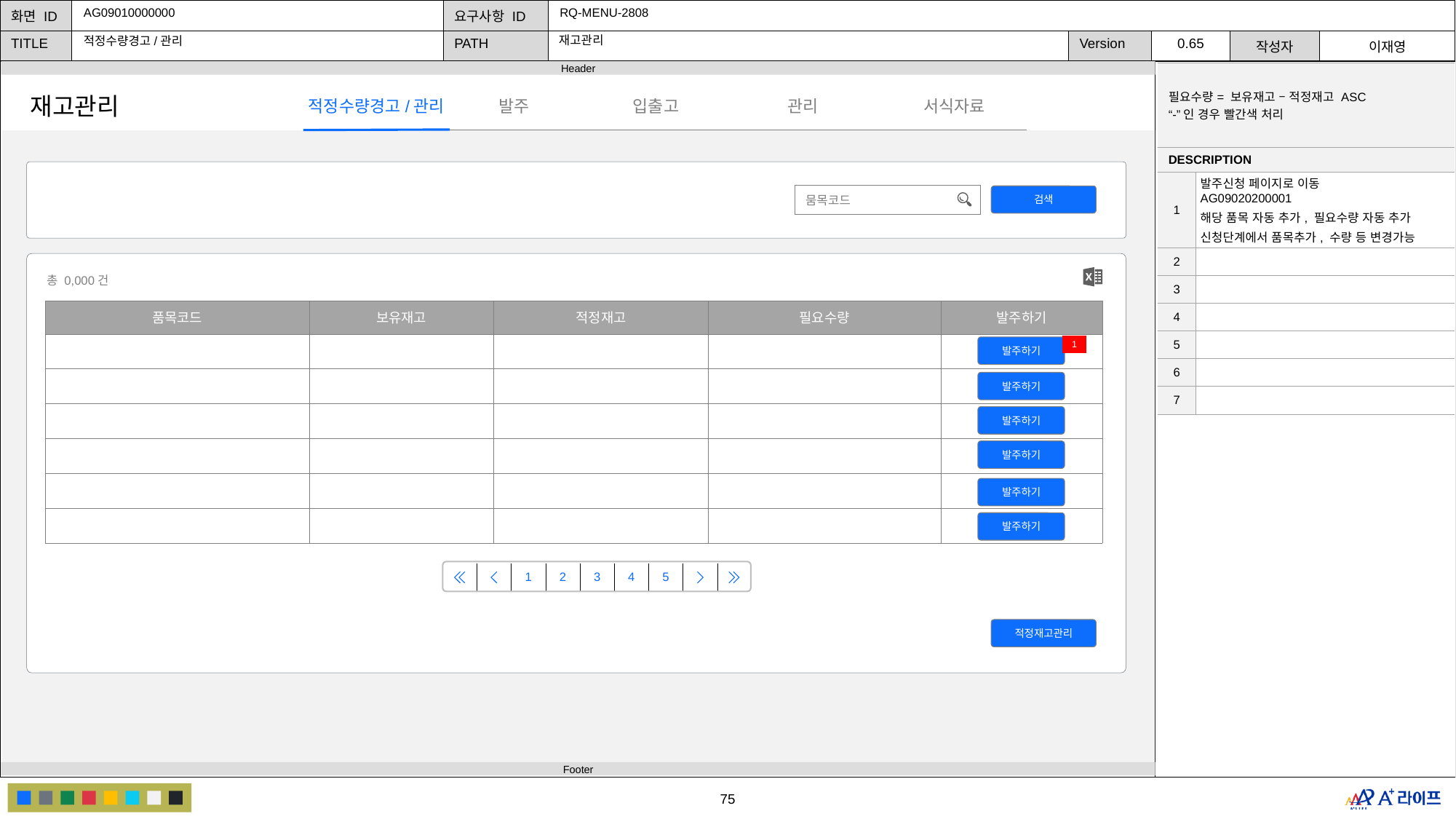

AG09010000000
RQ-MENU-2808
재고관리
적정수량경고/관리
| 필요수량= 보유재고 – 적정재고 ASC “-”인 경우 빨간색 처리 |  |
| --- | --- |
| DESCRIPTION |  |
| 1 | 발주신청 페이지로 이동 AG09020200001 해당 품목 자동 추가, 필요수량 자동 추가 신청단계에서 품목추가, 수량 등 변경가능 |
| 2 |  |
| 3 |  |
| 4 |  |
| 5 |  |
| 6 |  |
| 7 |  |
재고관리
발주
관리
적정수량경고/관리
입출고
서식자료

검색
뭄목코드

총 0,000건

| 품목코드 | 보유재고 | 적정재고 | 필요수량 | 발주하기 |
| --- | --- | --- | --- | --- |
|  |  |  |  |  |
|  |  |  |  |  |
|  |  |  |  |  |
|  |  |  |  |  |
|  |  |  |  |  |
|  |  |  |  |  |
1
발주하기
발주하기
발주하기
발주하기
발주하기
발주하기

|  |  | 1 | 2 | 3 | 4 | 5 |  |  |
| --- | --- | --- | --- | --- | --- | --- | --- | --- |

적정재고관리